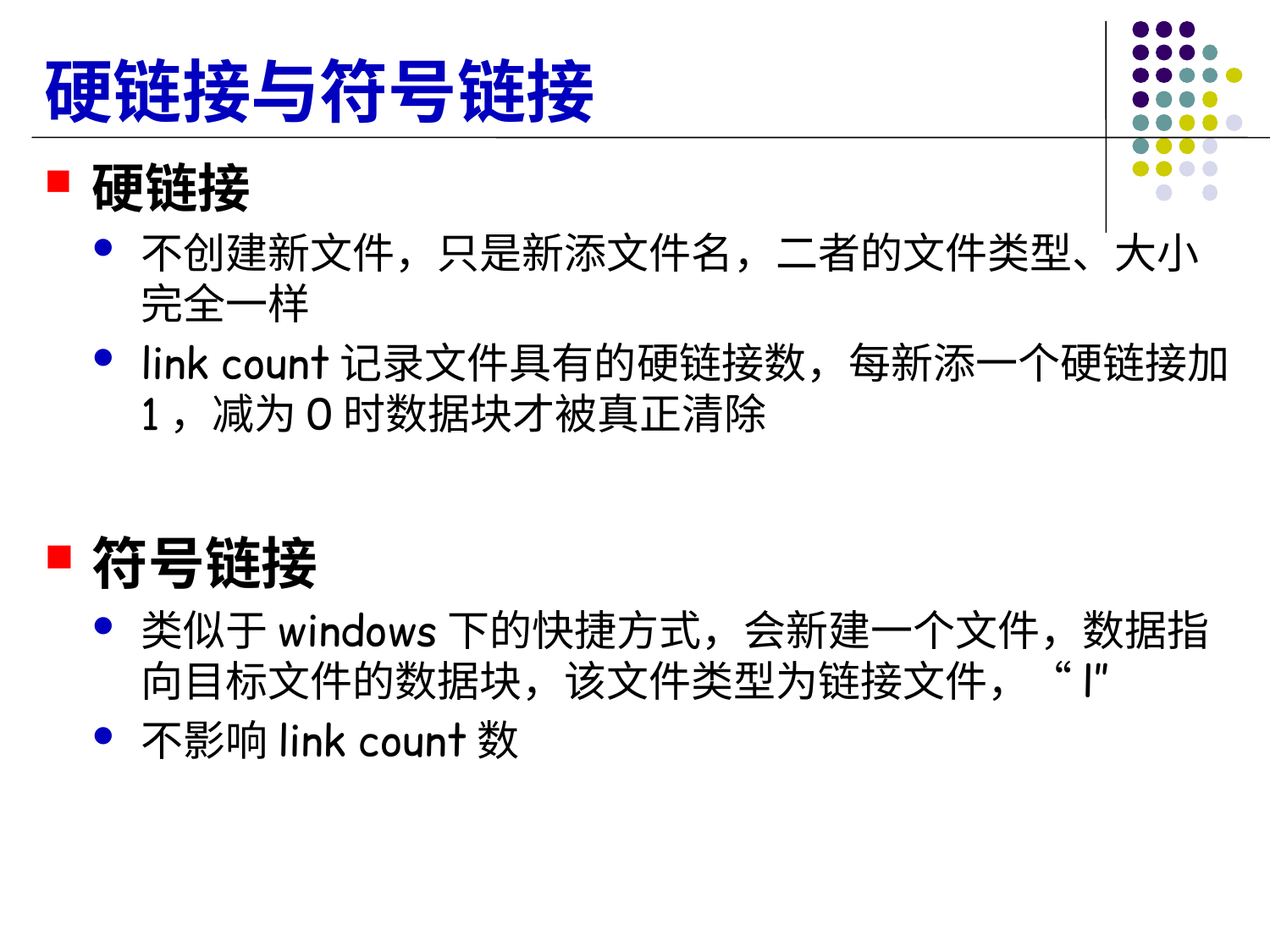

# 硬链接与符号链接
硬链接
不创建新文件，只是新添文件名，二者的文件类型、大小完全一样
link count记录文件具有的硬链接数，每新添一个硬链接加1，减为0时数据块才被真正清除

符号链接
类似于windows下的快捷方式，会新建一个文件，数据指向目标文件的数据块，该文件类型为链接文件，“l”
不影响link count数